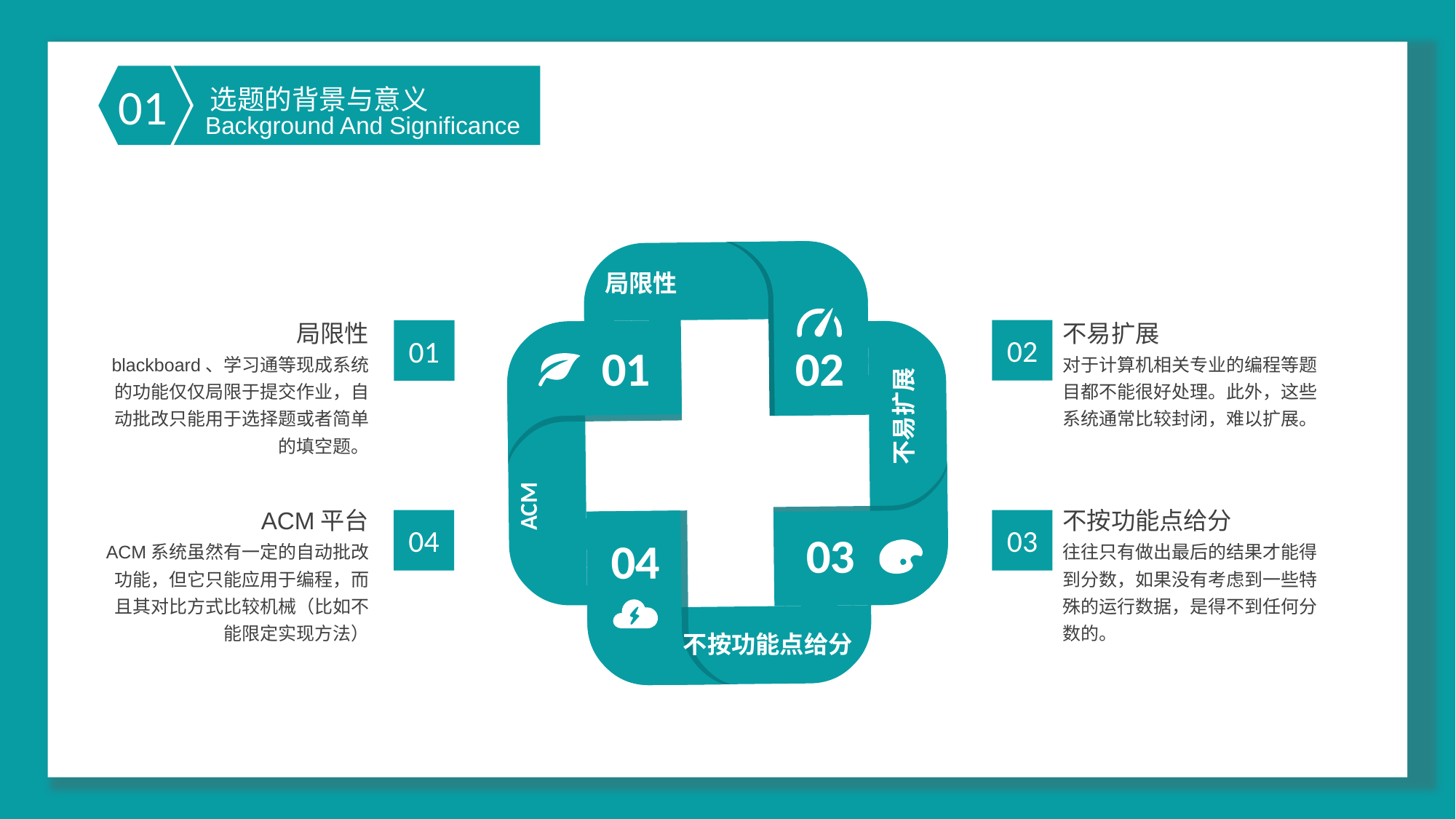

选题的背景与意义

01
 Background And Significance

局限性

01
02

不易扩展

ACM

03
04

不按功能点给分
局限性
不易扩展
02
01
blackboard、学习通等现成系统的功能仅仅局限于提交作业，自动批改只能用于选择题或者简单的填空题。
对于计算机相关专业的编程等题目都不能很好处理。此外，这些系统通常比较封闭，难以扩展。
ACM平台
不按功能点给分
04
03
ACM系统虽然有一定的自动批改功能，但它只能应用于编程，而且其对比方式比较机械（比如不能限定实现方法）
往往只有做出最后的结果才能得到分数，如果没有考虑到一些特殊的运行数据，是得不到任何分数的。